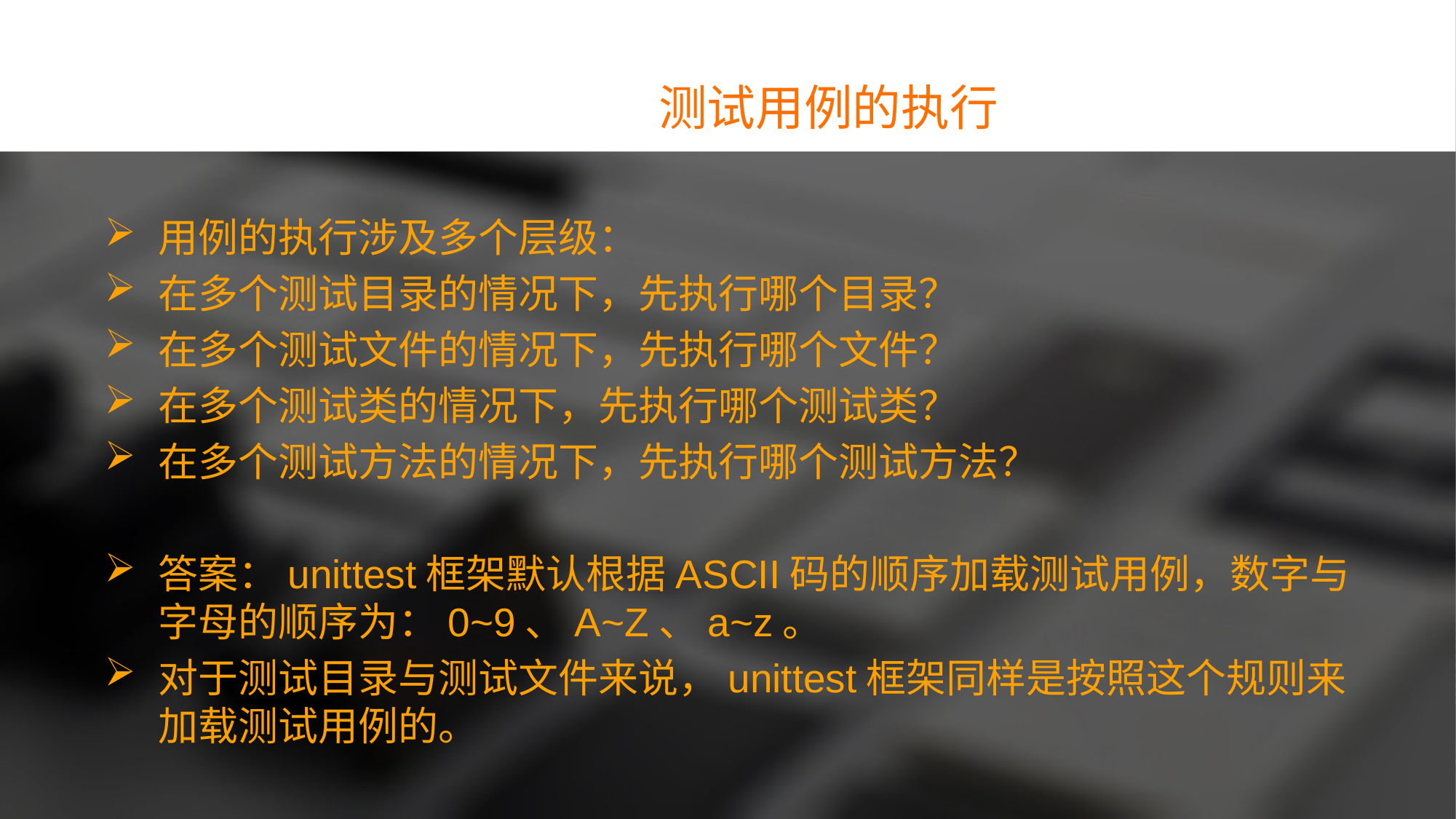

测试用例的执行
用例的执行涉及多个层级：
在多个测试目录的情况下，先执行哪个目录？
在多个测试文件的情况下，先执行哪个文件？
在多个测试类的情况下，先执行哪个测试类？
在多个测试方法的情况下，先执行哪个测试方法？

答案：unittest框架默认根据ASCII码的顺序加载测试用例，数字与字母的顺序为：0~9、A~Z、a~z。
对于测试目录与测试文件来说，unittest框架同样是按照这个规则来加载测试用例的。